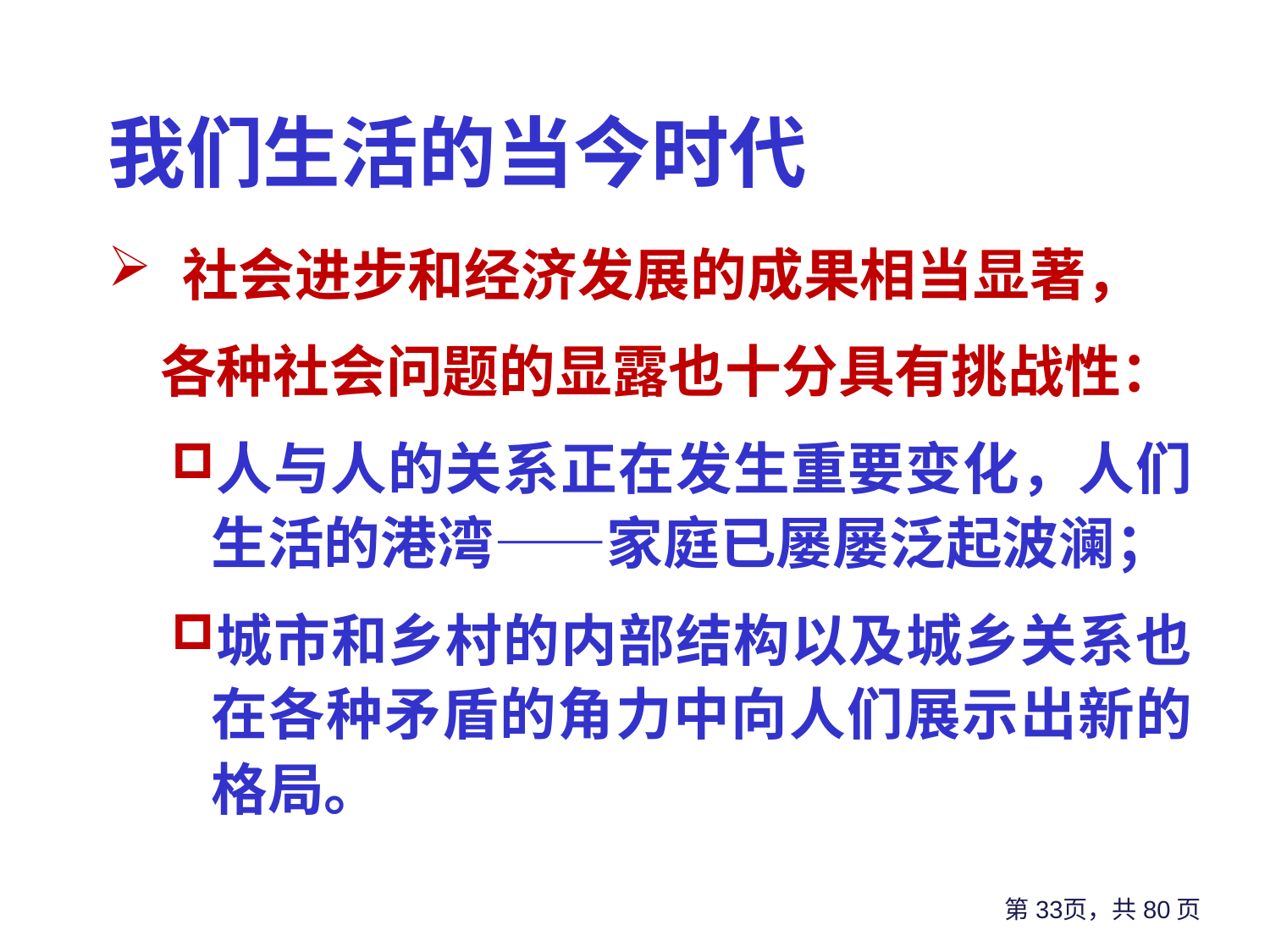

# 我们生活的当今时代
 社会进步和经济发展的成果相当显著，
   各种社会问题的显露也十分具有挑战性：
人与人的关系正在发生重要变化，人们生活的港湾——家庭已屡屡泛起波澜；
城市和乡村的内部结构以及城乡关系也在各种矛盾的角力中向人们展示出新的格局。
第33页，共80页